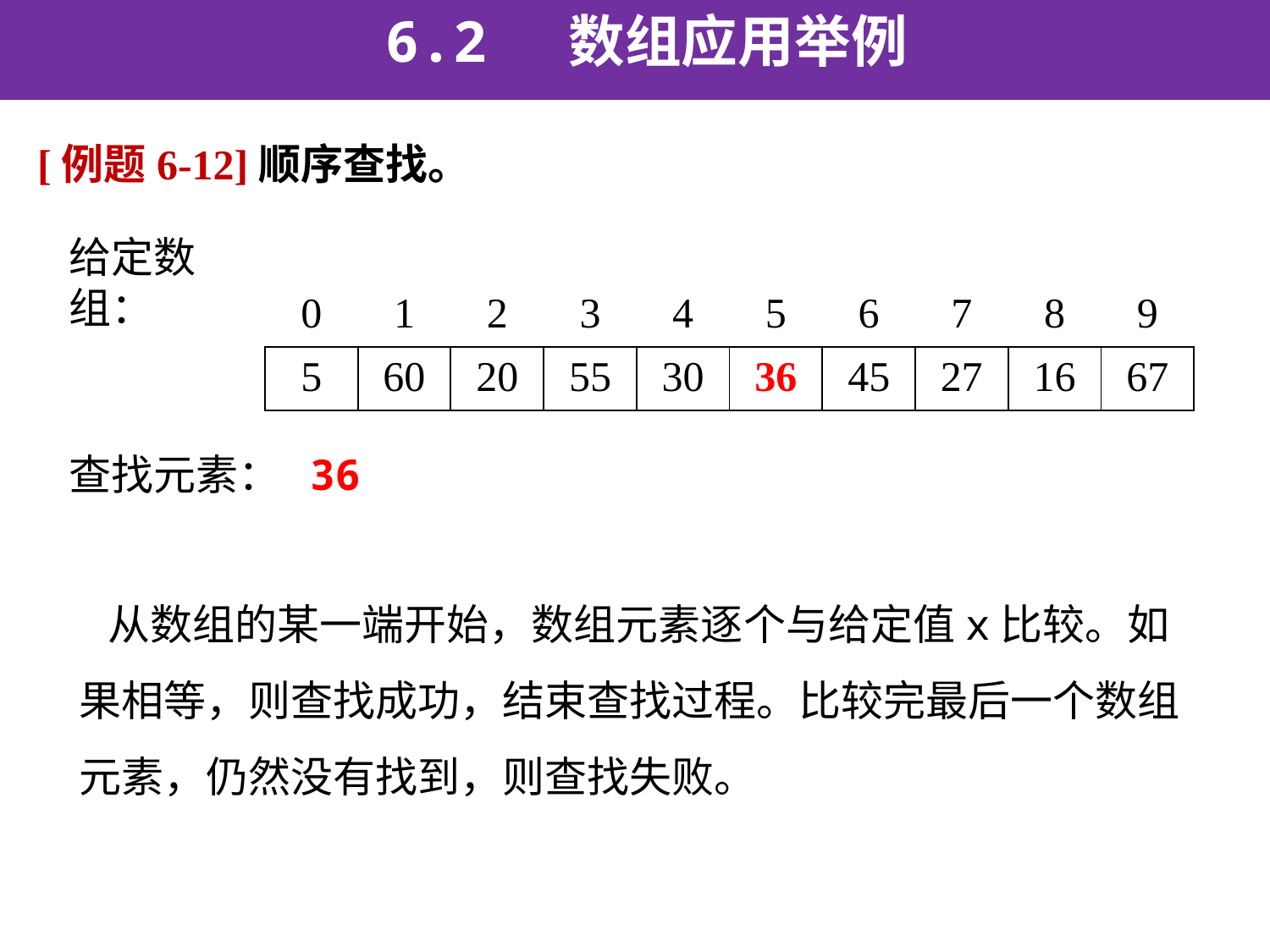

6.2  数组应用举例
[例题6-12]顺序查找。
给定数组：
| 0 | 1 | 2 | 3 | 4 | 5 | 6 | 7 | 8 | 9 |
| --- | --- | --- | --- | --- | --- | --- | --- | --- | --- |
| 5 | 60 | 20 | 55 | 30 | 36 | 45 | 27 | 16 | 67 |
查找元素：  36
  从数组的某一端开始，数组元素逐个与给定值x比较。如果相等，则查找成功，结束查找过程。比较完最后一个数组元素，仍然没有找到，则查找失败。